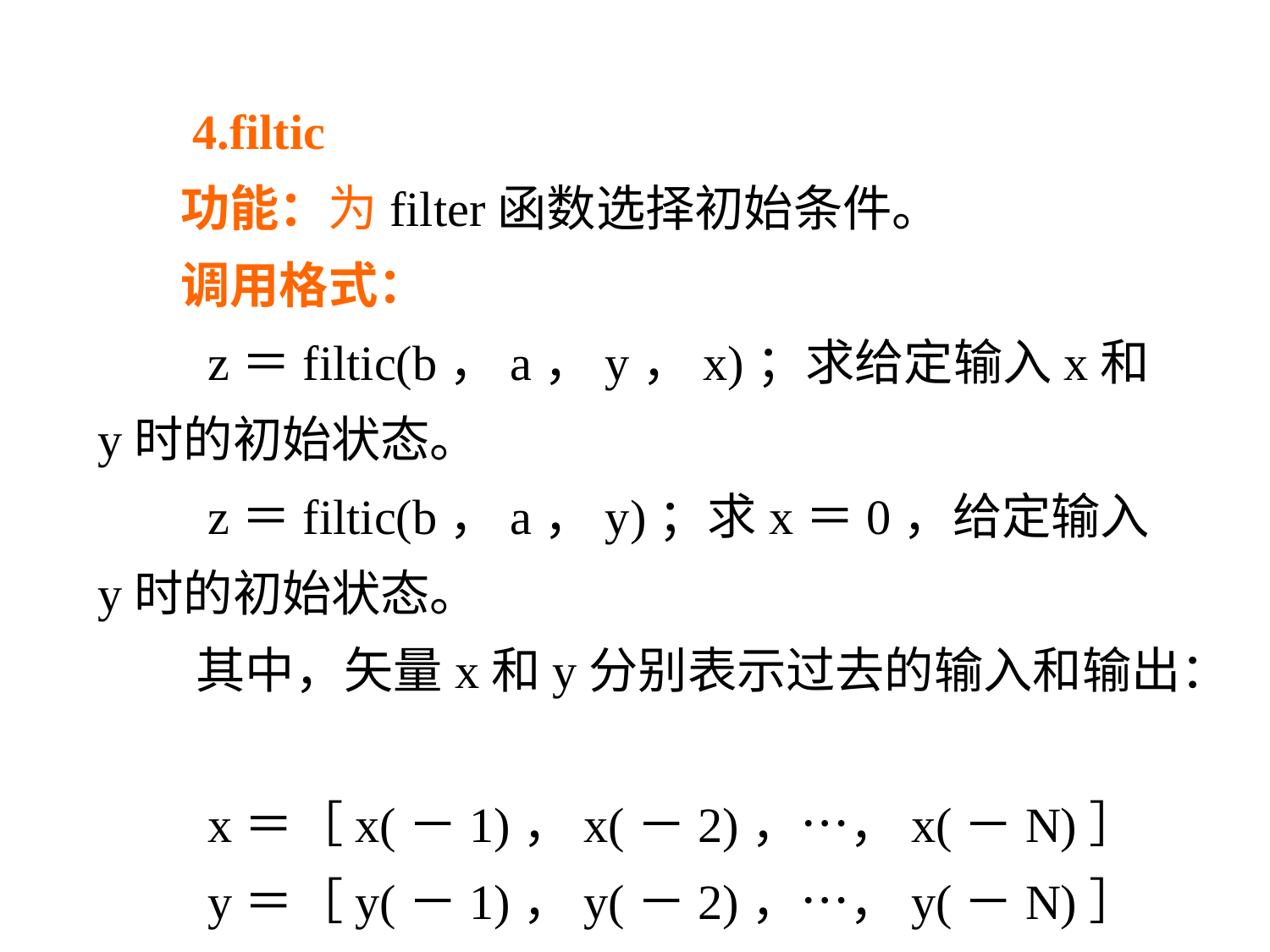

# 4.filtic 　   功能：为filter函数选择初始条件。 　   调用格式： 　　z＝filtic(b，a，y，x)；求给定输入x和y时的初始状态。 　　z＝filtic(b，a，y)；求x＝0，给定输入y时的初始状态。 　　其中，矢量x和y分别表示过去的输入和输出： 　　x＝［x(－1)，x(－2)，…，x(－N)］ 　　y＝［y(－1)，y(－2)，…，y(－N)］